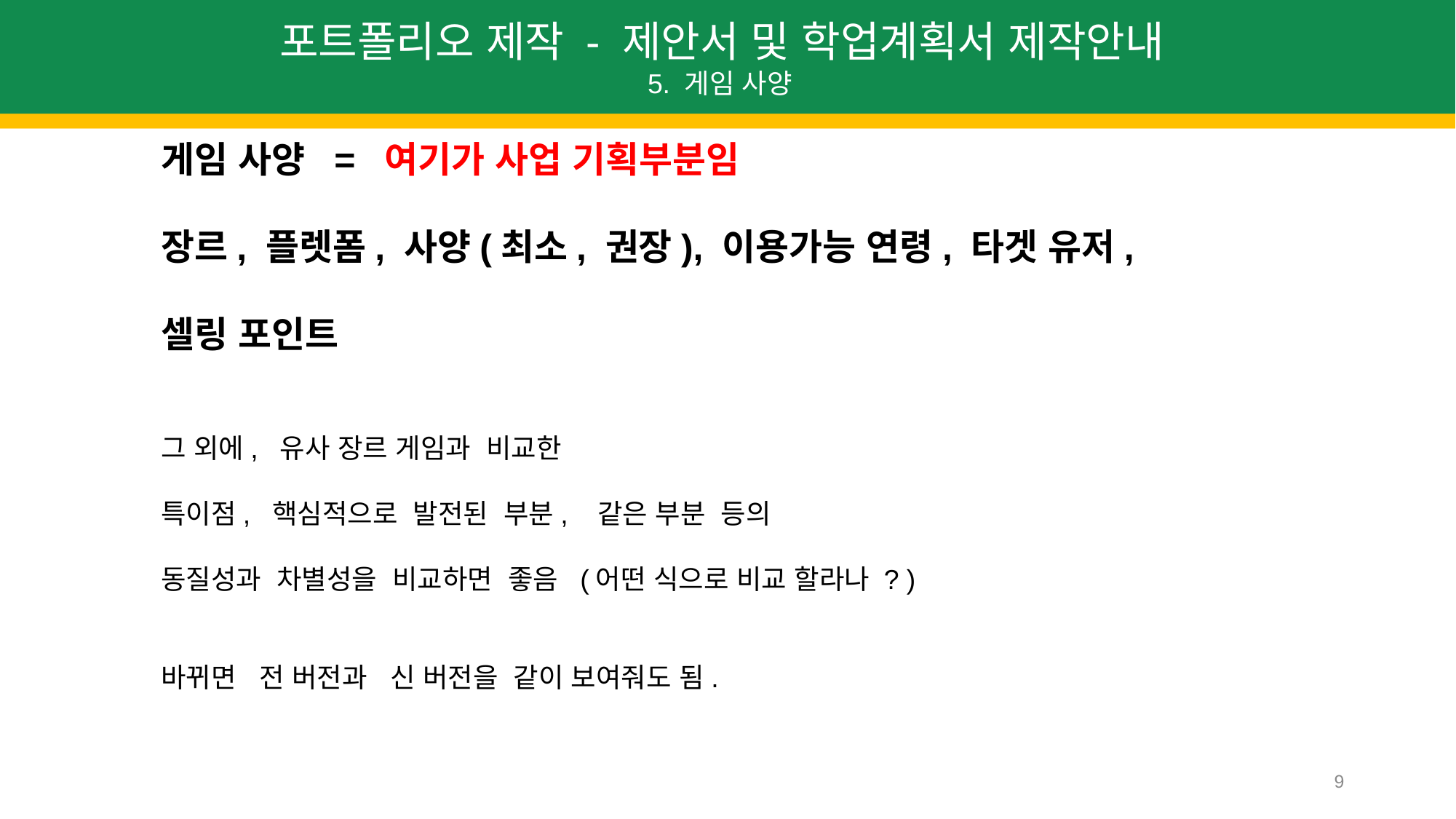

포트폴리오 제작 - 제안서 및 학업계획서 제작안내
5. 게임 사양
게임 사양  =  여기가 사업 기획부분임

장르, 플렛폼, 사양(최소, 권장), 이용가능 연령, 타겟 유저,

셀링 포인트

그 외에,  유사 장르 게임과  비교한

특이점,  핵심적으로  발전된  부분,   같은 부분  등의

동질성과  차별성을  비교하면  좋음  (어떤 식으로 비교 할라나 ? )

바뀌면   전 버전과   신 버전을  같이 보여줘도 됨.

9